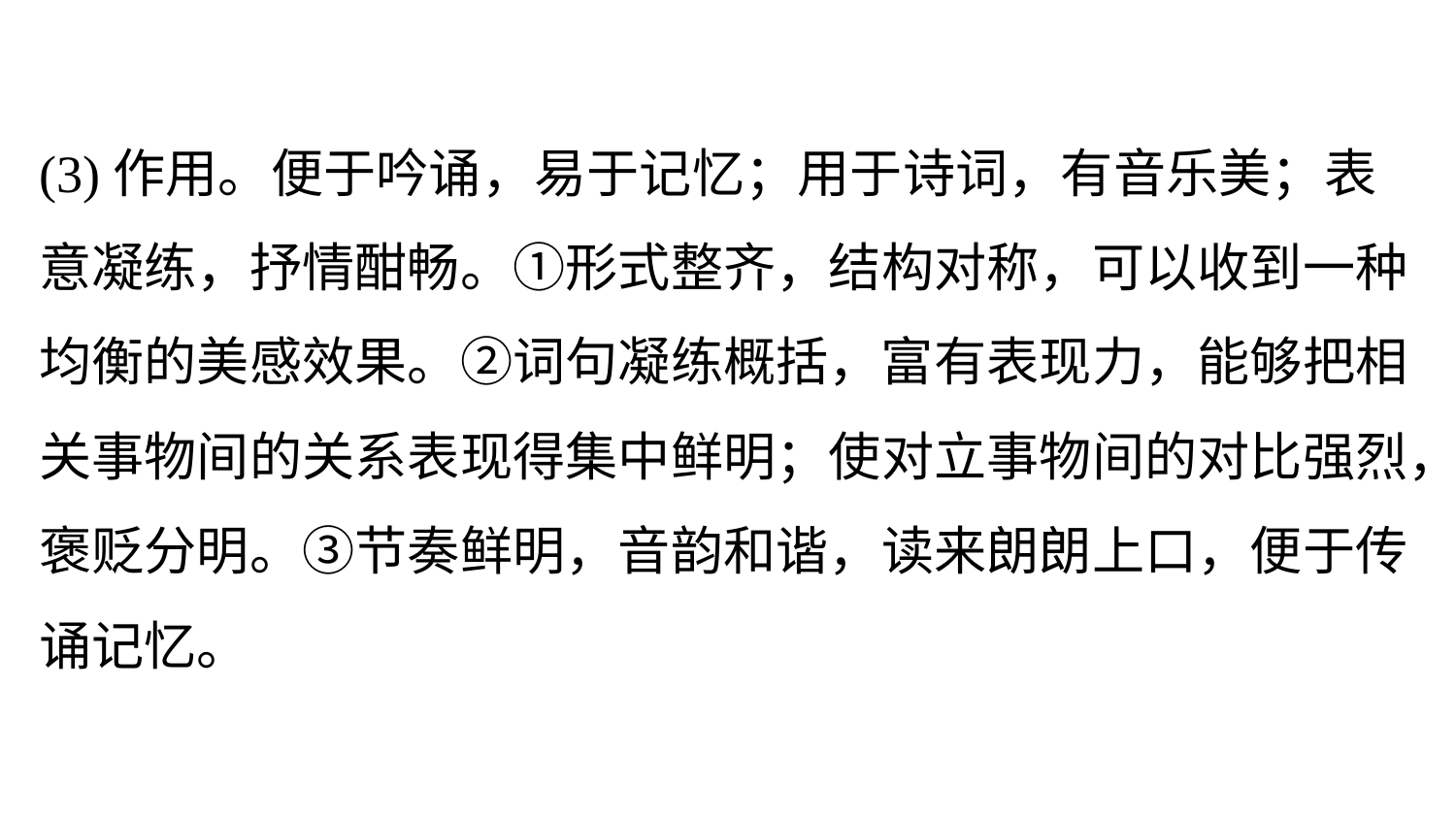

(3)作用。便于吟诵，易于记忆；用于诗词，有音乐美；表意凝练，抒情酣畅。①形式整齐，结构对称，可以收到一种均衡的美感效果。②词句凝练概括，富有表现力，能够把相关事物间的关系表现得集中鲜明；使对立事物间的对比强烈，褒贬分明。③节奏鲜明，音韵和谐，读来朗朗上口，便于传诵记忆。